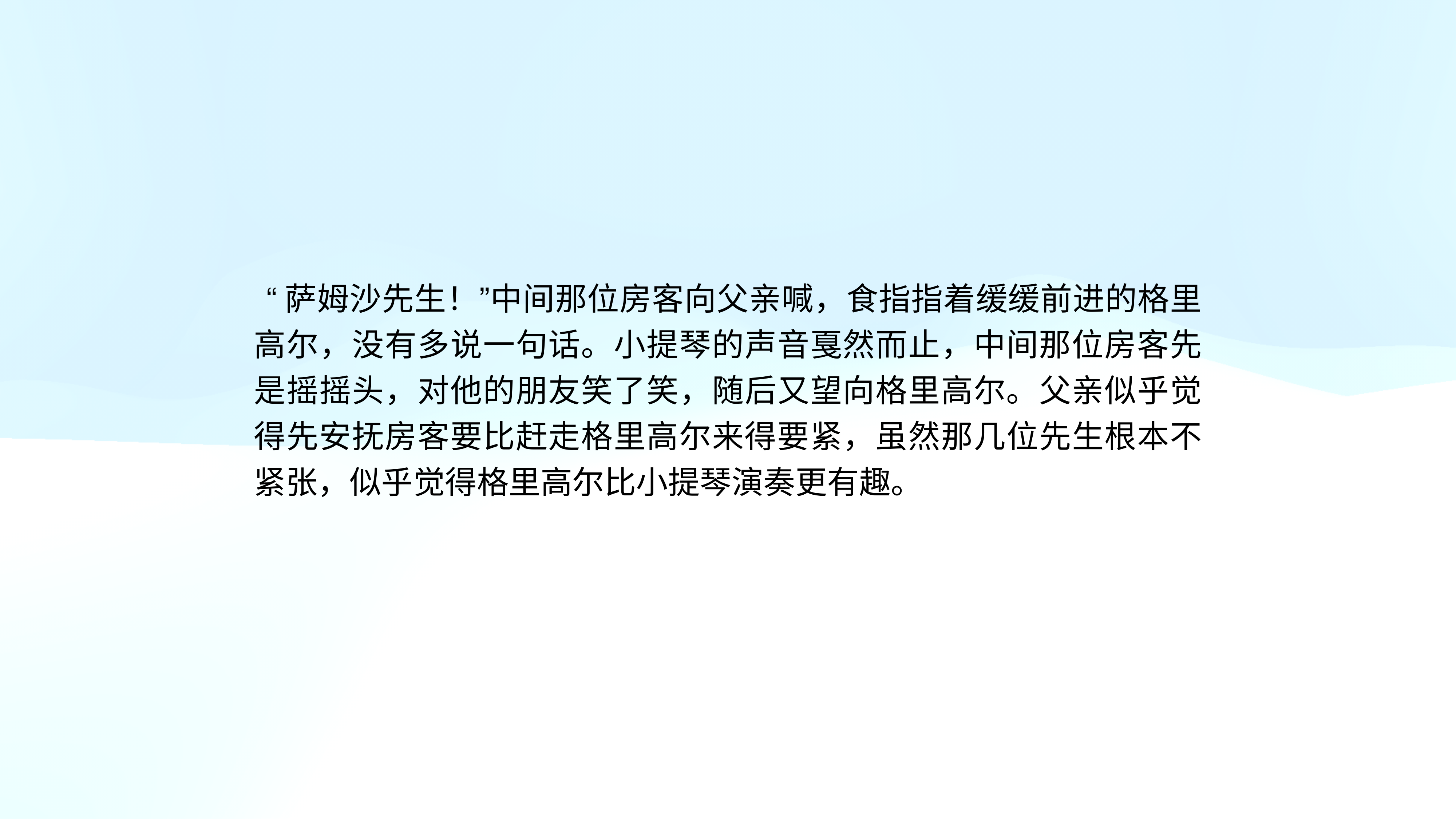

“萨姆沙先生！”中间那位房客向父亲喊，食指指着缓缓前进的格里高尔，没有多说一句话。小提琴的声音戛然而止，中间那位房客先是摇摇头，对他的朋友笑了笑，随后又望向格里高尔。父亲似乎觉得先安抚房客要比赶走格里高尔来得要紧，虽然那几位先生根本不紧张，似乎觉得格里高尔比小提琴演奏更有趣。